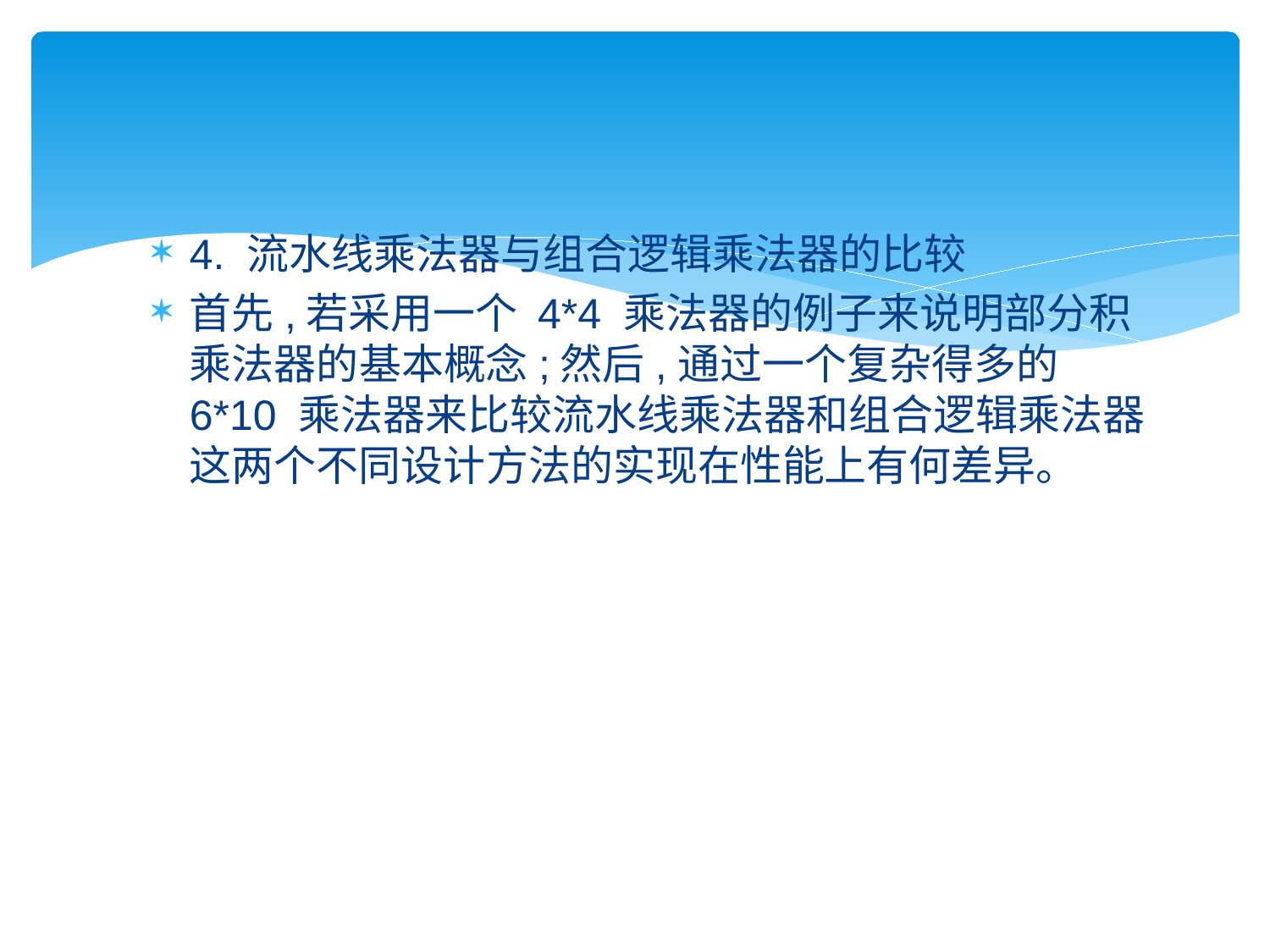

#
4. 流水线乘法器与组合逻辑乘法器的比较
首先,若采用一个 4*4 乘法器的例子来说明部分积乘法器的基本概念;然后,通过一个复杂得多的 6*10 乘法器来比较流水线乘法器和组合逻辑乘法器这两个不同设计方法的实现在性能上有何差异。